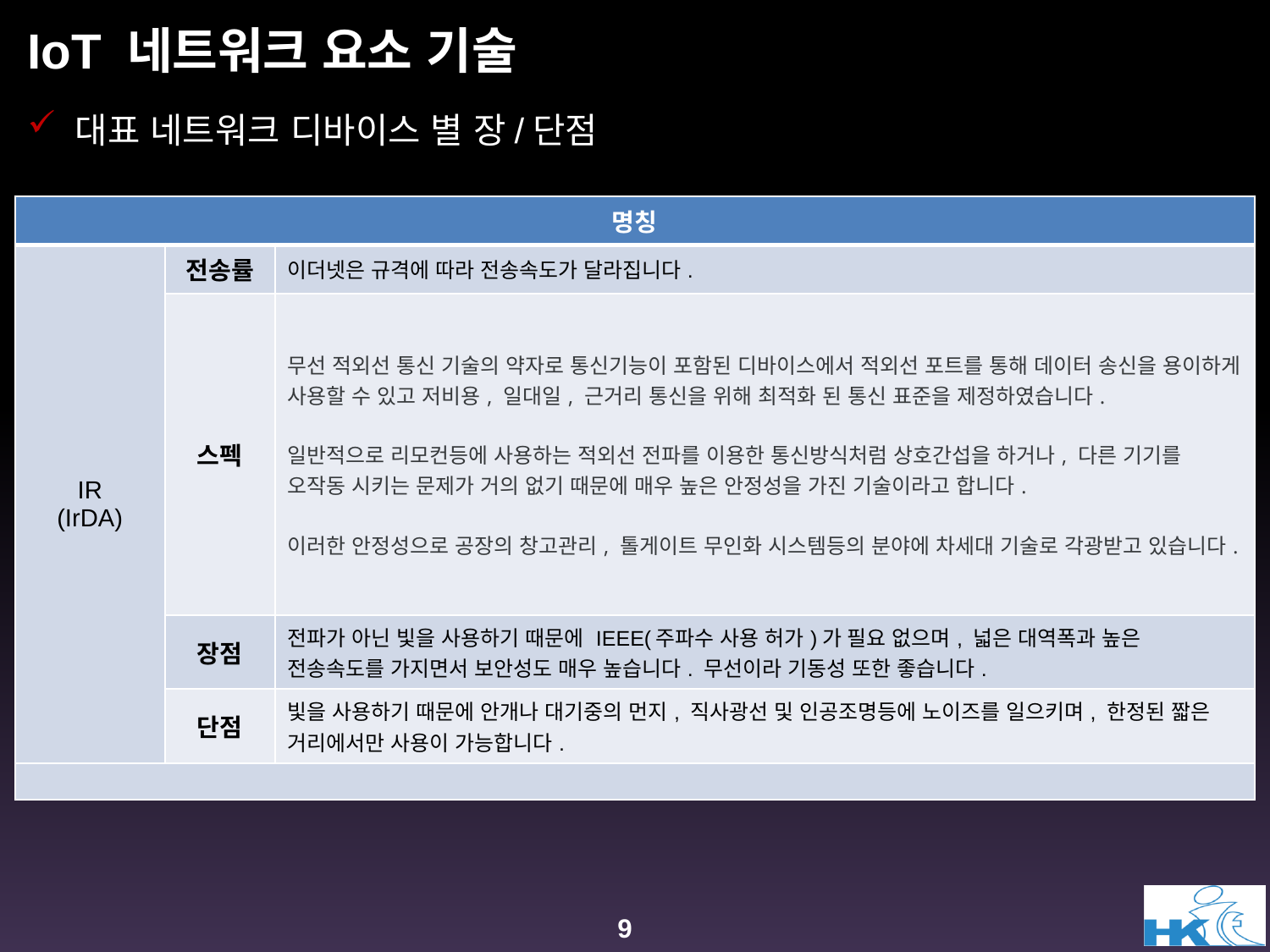

# IoT 네트워크 요소 기술
대표 네트워크 디바이스 별 장/단점

| 명칭 |  |  |
| --- | --- | --- |
| IR (IrDA) | 전송률 | 이더넷은 규격에 따라 전송속도가 달라집니다. |
|  | 스펙 | 무선 적외선 통신 기술의 약자로 통신기능이 포함된 디바이스에서 적외선 포트를 통해 데이터 송신을 용이하게 사용할 수 있고 저비용, 일대일, 근거리 통신을 위해 최적화 된 통신 표준을 제정하였습니다. 일반적으로 리모컨등에 사용하는 적외선 전파를 이용한 통신방식처럼 상호간섭을 하거나, 다른 기기를 오작동 시키는 문제가 거의 없기 때문에 매우 높은 안정성을 가진 기술이라고 합니다. 이러한 안정성으로 공장의 창고관리, 톨게이트 무인화 시스템등의 분야에 차세대 기술로 각광받고 있습니다. |
|  | 장점 | 전파가 아닌 빛을 사용하기 때문에 IEEE(주파수 사용 허가)가 필요 없으며, 넓은 대역폭과 높은 전송속도를 가지면서 보안성도 매우 높습니다. 무선이라 기동성 또한 좋습니다. |
|  | 단점 | 빛을 사용하기 때문에 안개나 대기중의 먼지, 직사광선 및 인공조명등에 노이즈를 일으키며, 한정된 짧은 거리에서만 사용이 가능합니다. |
|  |  |  |
9